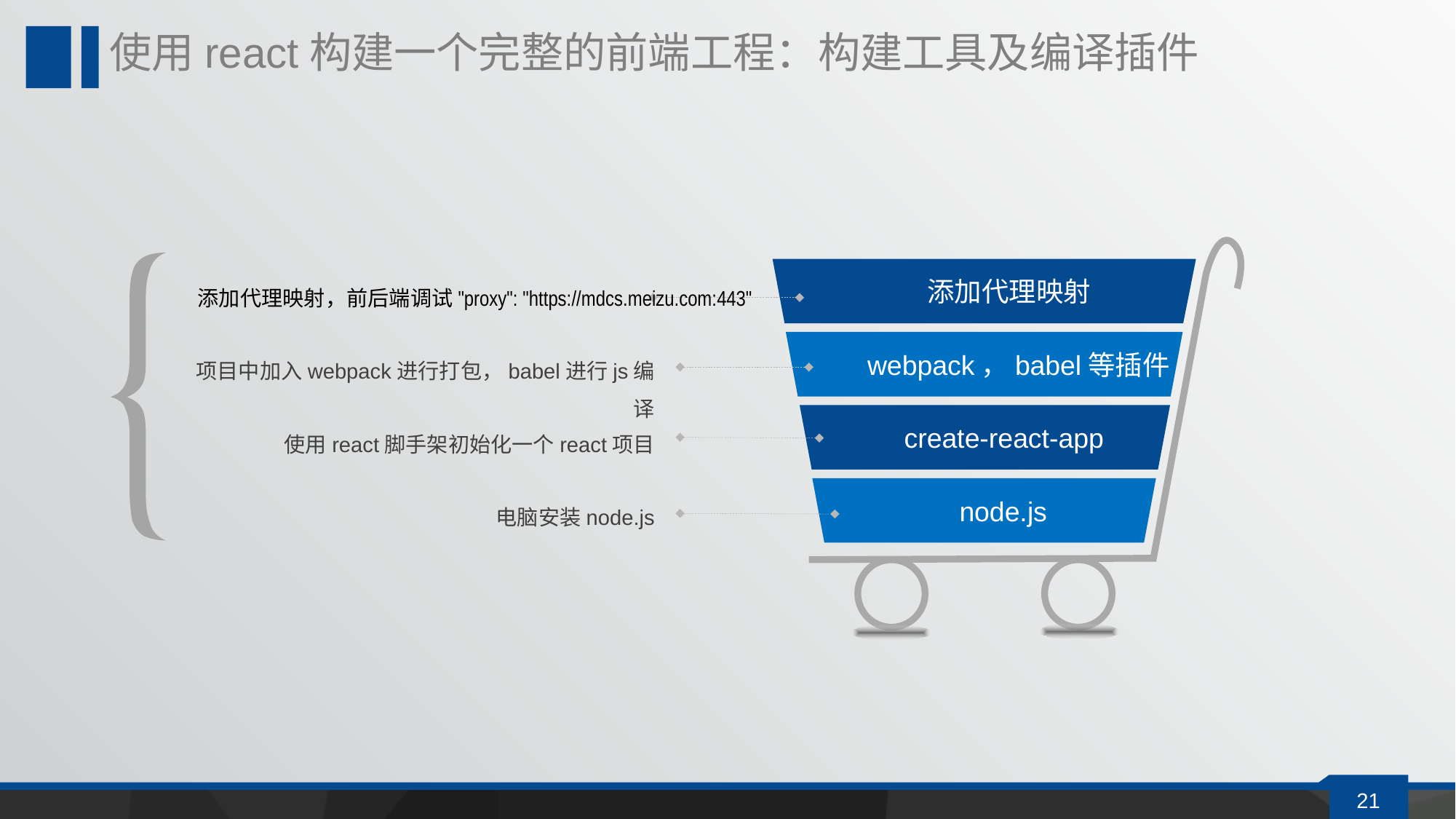

延迟符
# 使用react构建一个完整的前端工程：构建工具及编译插件

       添加代理映射
添加代理映射，前后端调试"proxy": "https://mdcs.meizu.com:443"

         webpack，babel等插件
项目中加入webpack进行打包，babel进行js编译
     create-react-app
使用react脚手架初始化一个react项目
     node.js

电脑安装node.js